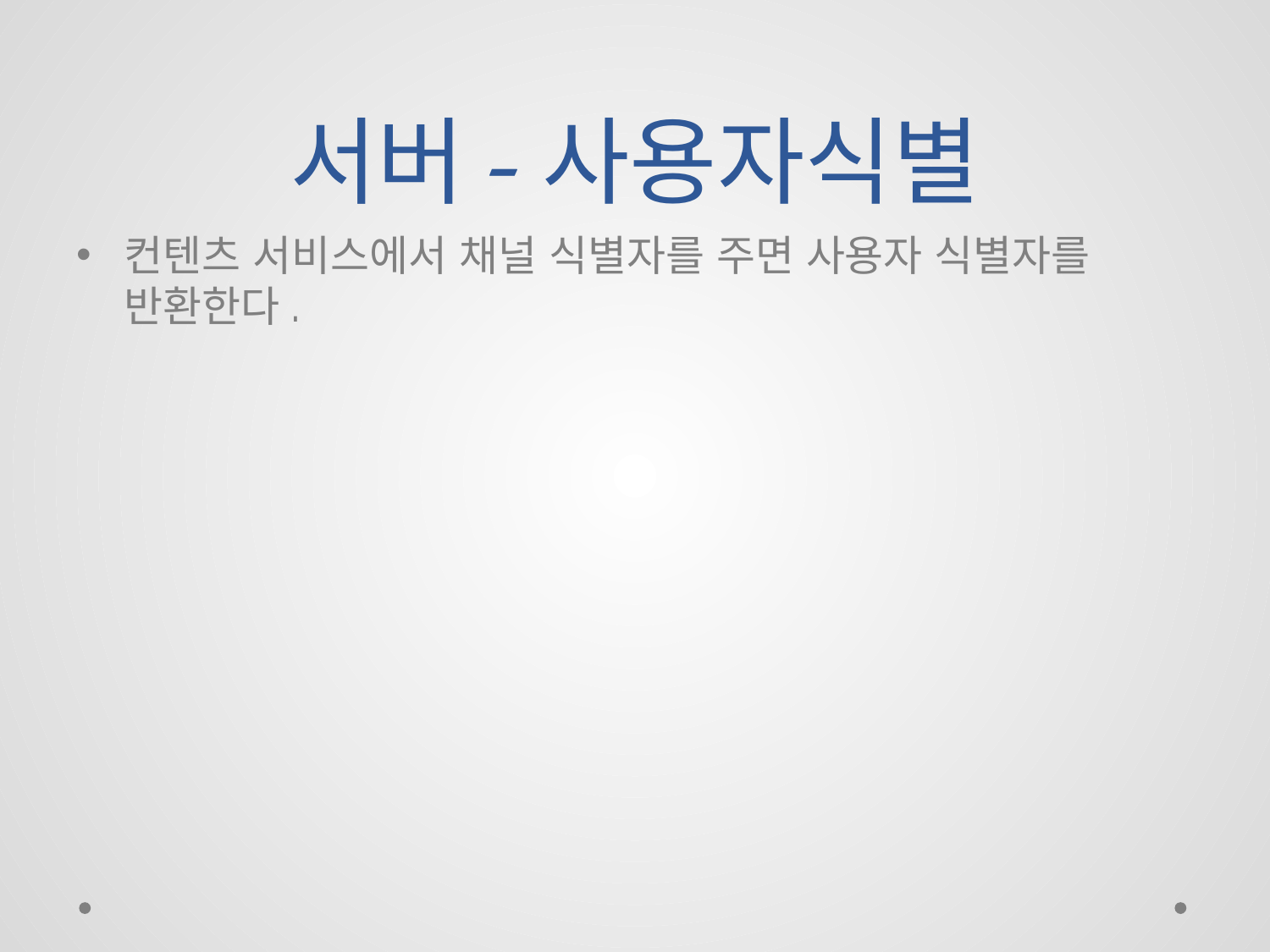

# 서버-사용자식별
컨텐츠 서비스에서 채널 식별자를 주면 사용자 식별자를 반환한다.